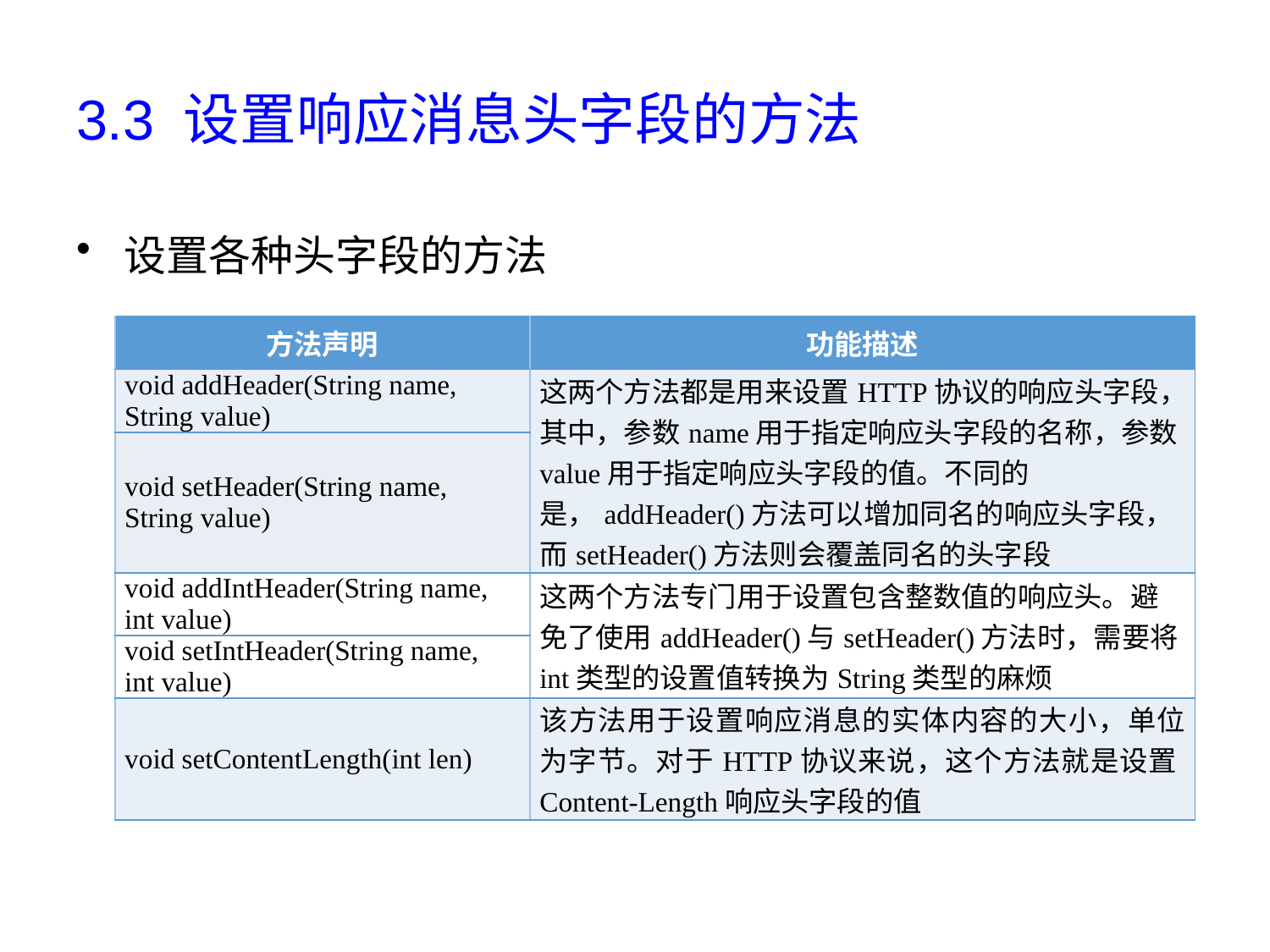

# 3.3 设置响应消息头字段的方法
设置各种头字段的方法

| 方法声明 | 功能描述 |
| --- | --- |
| void addHeader(String name, String value) | 这两个方法都是用来设置HTTP协议的响应头字段，其中，参数name用于指定响应头字段的名称，参数value用于指定响应头字段的值。不同的是，addHeader()方法可以增加同名的响应头字段，而setHeader()方法则会覆盖同名的头字段 |
| void setHeader(String name, String value) |  |
| void addIntHeader(String name, int value) | 这两个方法专门用于设置包含整数值的响应头。避免了使用addHeader()与setHeader()方法时，需要将int类型的设置值转换为String类型的麻烦 |
| void setIntHeader(String name, int value) |  |
| void setContentLength(int len) | 该方法用于设置响应消息的实体内容的大小，单位为字节。对于HTTP协议来说，这个方法就是设置Content-Length响应头字段的值 |